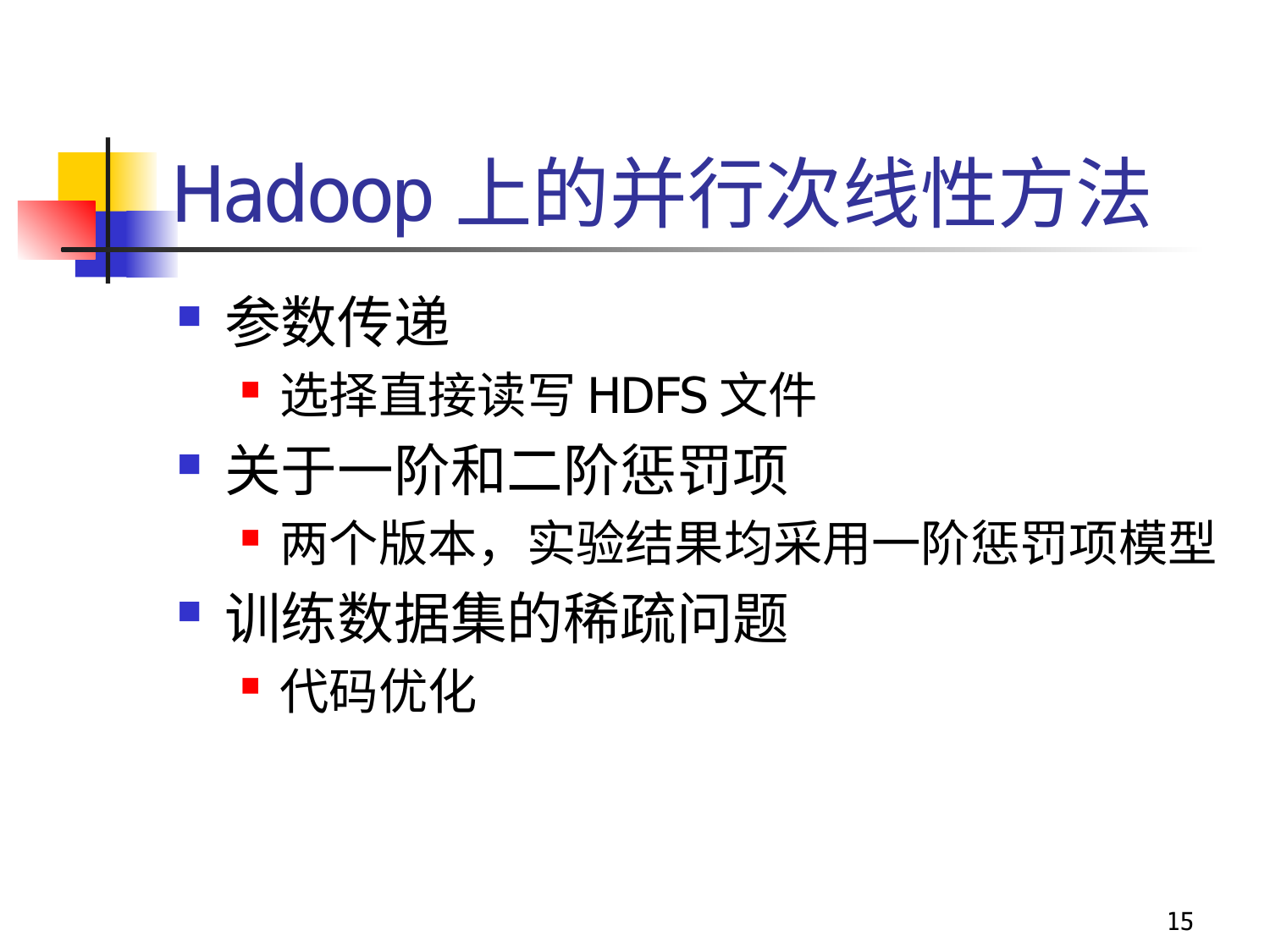

# Hadoop上的并行次线性方法
参数传递
选择直接读写HDFS文件
关于一阶和二阶惩罚项
两个版本，实验结果均采用一阶惩罚项模型
训练数据集的稀疏问题
代码优化
15